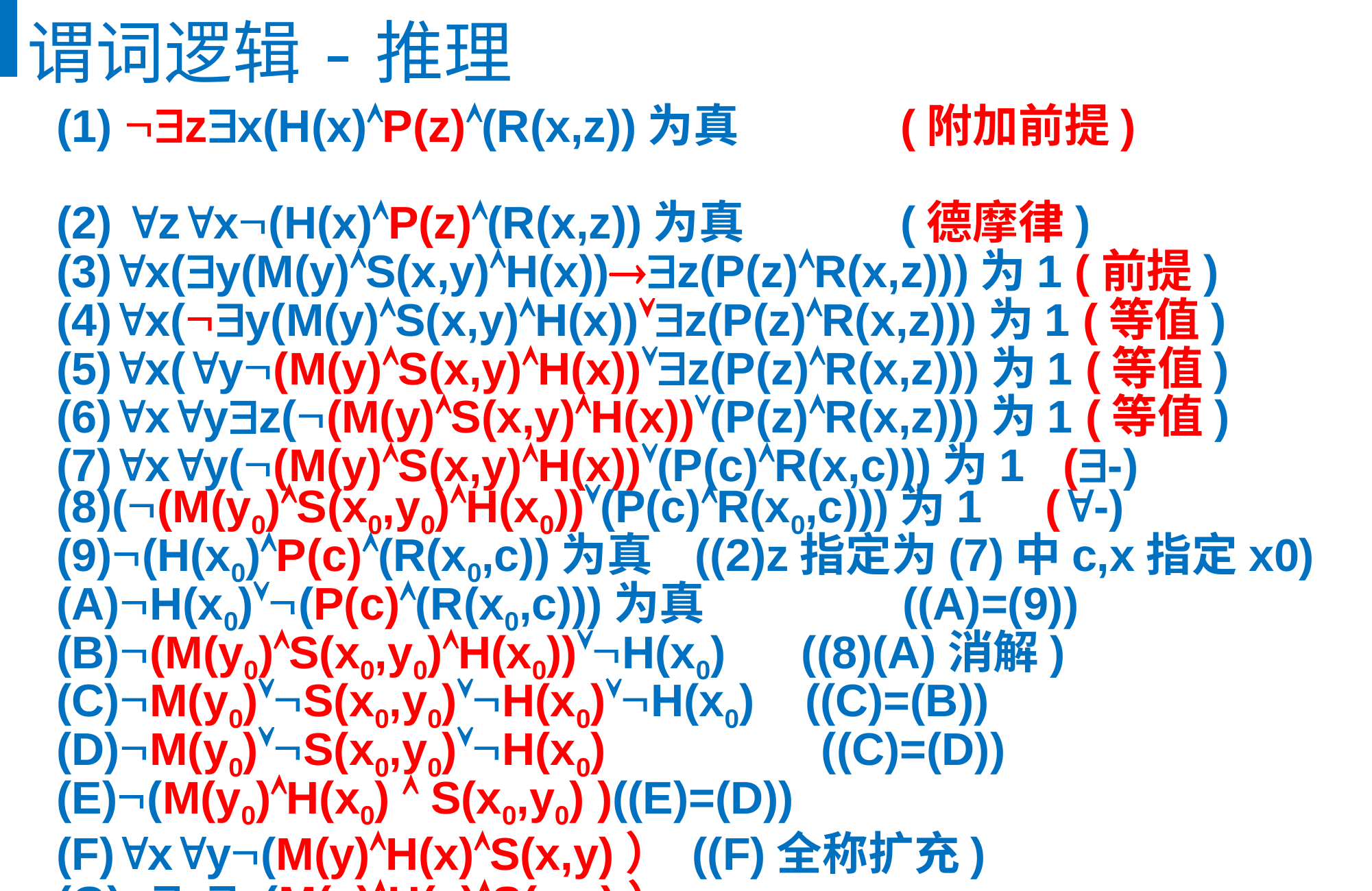

谓词逻辑-推理
(1) ¬∃z∃x(H(x)∧P(z)∧(R(x,z))为真		 (附加前提)
(2) ∀z∀x¬(H(x)∧P(z)∧(R(x,z))为真		 (德摩律)
(3)∀x(∃y(M(y)∧S(x,y)∧H(x))→∃z(P(z)∧R(x,z)))为1 (前提)
(4)∀x(¬∃y(M(y)∧S(x,y)∧H(x))∨∃z(P(z)∧R(x,z)))为1 (等值)
(5)∀x(∀y¬(M(y)∧S(x,y)∧H(x))∨∃z(P(z)∧R(x,z)))为1 (等值)
(6)∀x∀y∃z(¬(M(y)∧S(x,y)∧H(x))∨(P(z)∧R(x,z)))为1 (等值)
(7)∀x∀y(¬(M(y)∧S(x,y)∧H(x))∨(P(c)∧R(x,c)))为1   (∃-)
(8)(¬(M(y0)∧S(x0,y0)∧H(x0))∨(P(c)∧R(x0,c)))为1     (∀-)
(9)¬(H(x0)∧P(c)∧(R(x0,c))为真	 ((2)z指定为(7)中c,x指定x0)
(A)¬H(x0)∨¬(P(c)∧(R(x0,c)))为真	           ((A)=(9))
(B)¬(M(y0)∧S(x0,y0)∧H(x0))∨¬H(x0)      ((8)(A)消解)
(C)¬M(y0)∨¬S(x0,y0)∨¬H(x0)∨¬H(x0)    ((C)=(B))
(D)¬M(y0)∨¬S(x0,y0)∨¬H(x0)                 ((C)=(D))
(E)¬(M(y0)∧H(x0) ∧ S(x0,y0) )((E)=(D))
(F)∀x∀y¬(M(y)∧H(x)∧S(x,y)） ((F)全称扩充)
(G)¬∃x∃y(M(y)∧H(x)∧S(x,y)）